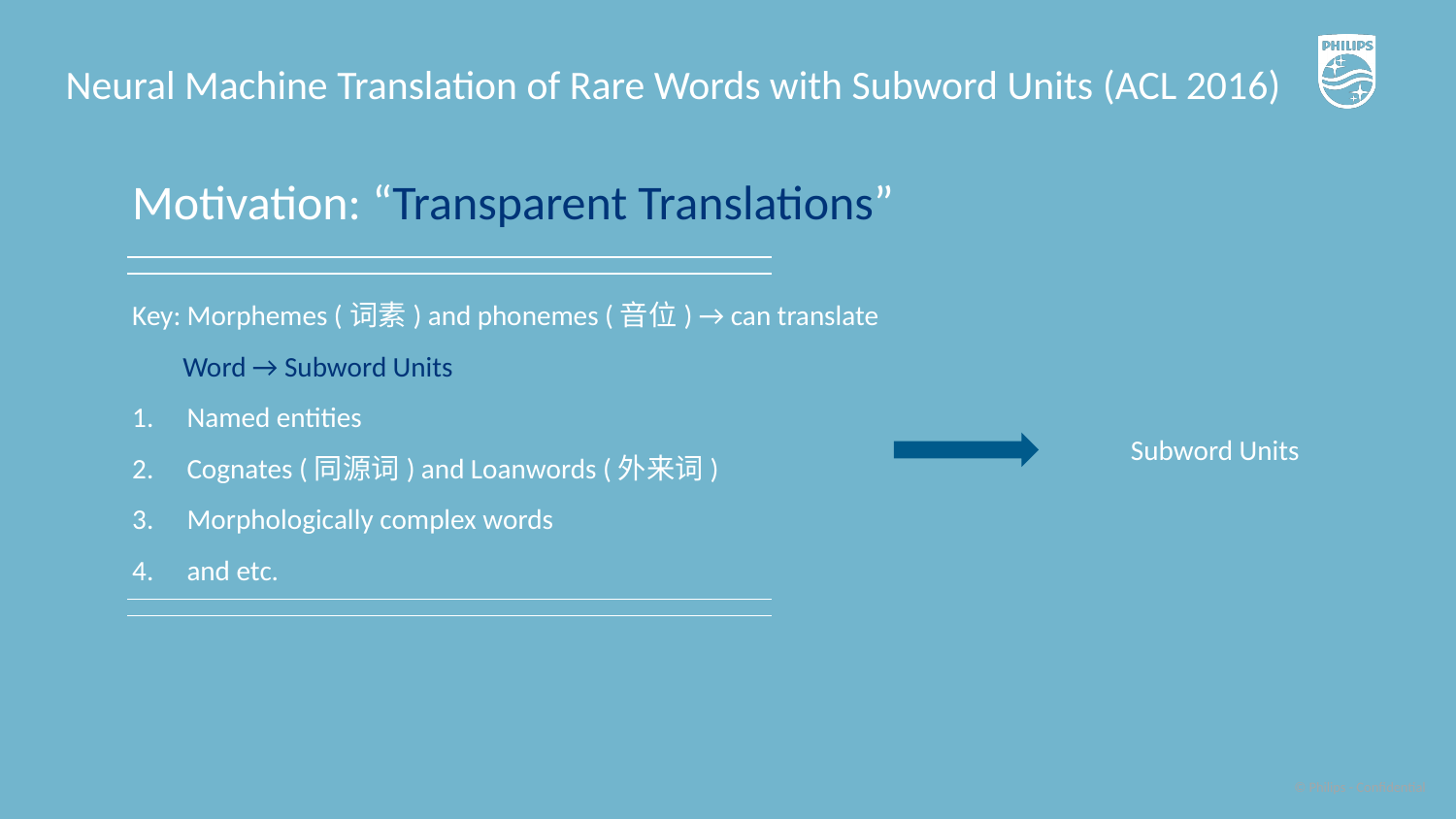

Neural Machine Translation of Rare Words with Subword Units (ACL 2016)
Motivation: “Transparent Translations”
Key: Morphemes (词素) and phonemes (音位) → can translate
        Word → Subword Units
Named entities
Cognates (同源词) and Loanwords (外来词)
Morphologically complex words
and etc.
Subword Units